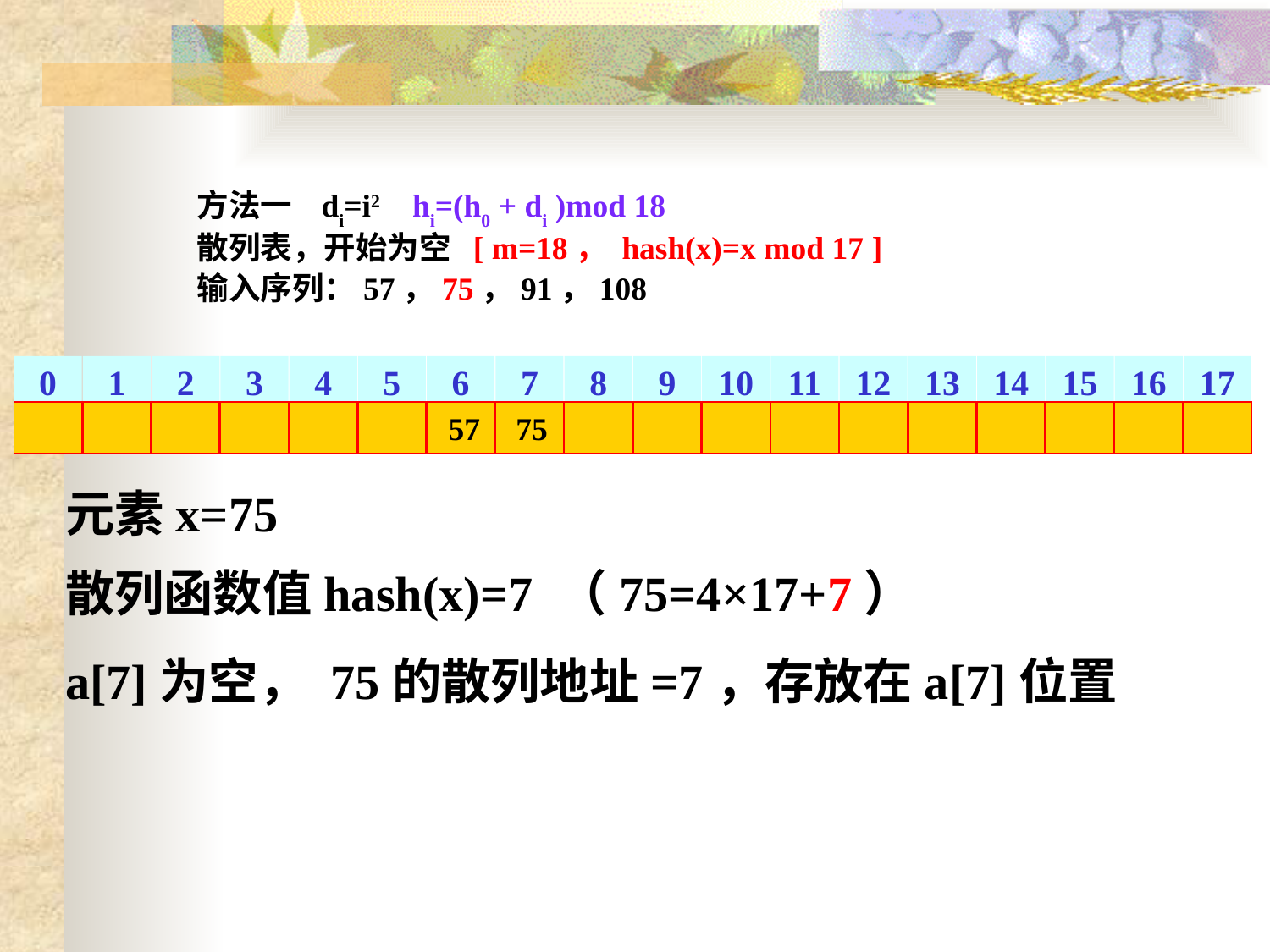

方法一   di=i2    hi=(h0 + di )mod 18
散列表，开始为空  [ m=18， hash(x)=x mod 17 ]
输入序列：57，75，91，108
0

1

2

3

4

5

6

7

8

9

10

11

12

13

14

15

16

17

57
75
元素x=75
散列函数值hash(x)=7 （75=4×17+7）
a[7]为空， 75的散列地址=7，存放在a[7]位置